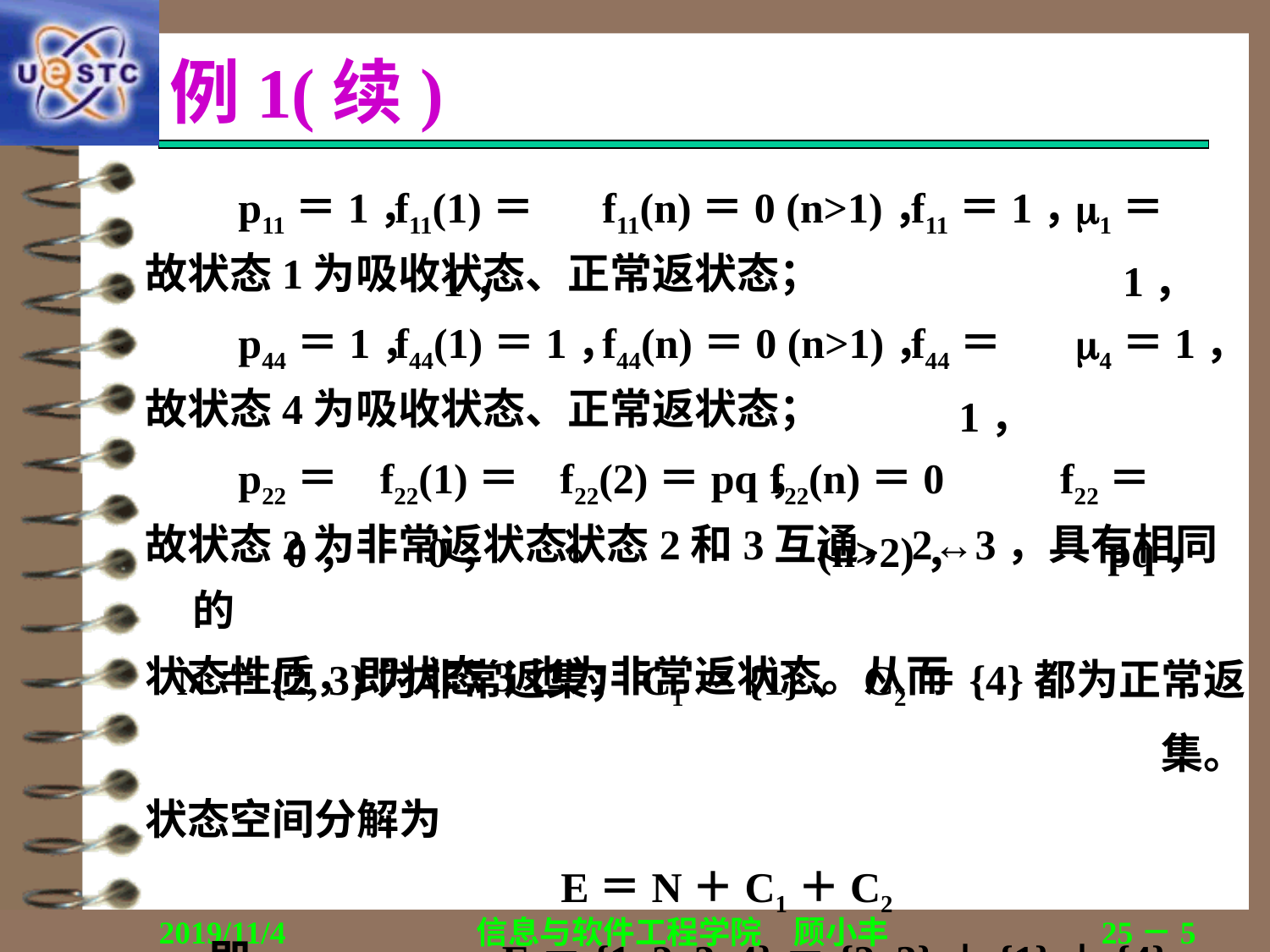

# 例1(续)
p11＝1，
f11(1)＝1，
f11(n)＝0 (n>1)，
f11＝1，
μ1＝1，
故状态1为吸收状态、正常返状态；
p44＝1，
f44(1)＝1，
f44(n)＝0 (n>1)，
f44＝1，
μ4＝1，
故状态4为吸收状态、正常返状态；
p22＝0，
f22(1)＝0，
f22(2)＝pq，
f22(n)＝0 (n>2)，
f22＝pq，
故状态2为非常返状态。
                                           状态2和3互通，2↔3，具有相同的
状态性质，即状态3也为非常返状态。从而
N＝{2, 3}为非常返集；C1＝{1}、C2＝{4}都为正常返集。
状态空间分解为
E＝N＋C1＋C2
即		E＝{1, 2, 3, 4}＝{2, 3}＋{1}＋{4}
2019/11/4
信息与软件工程学院　顾小丰
25－5